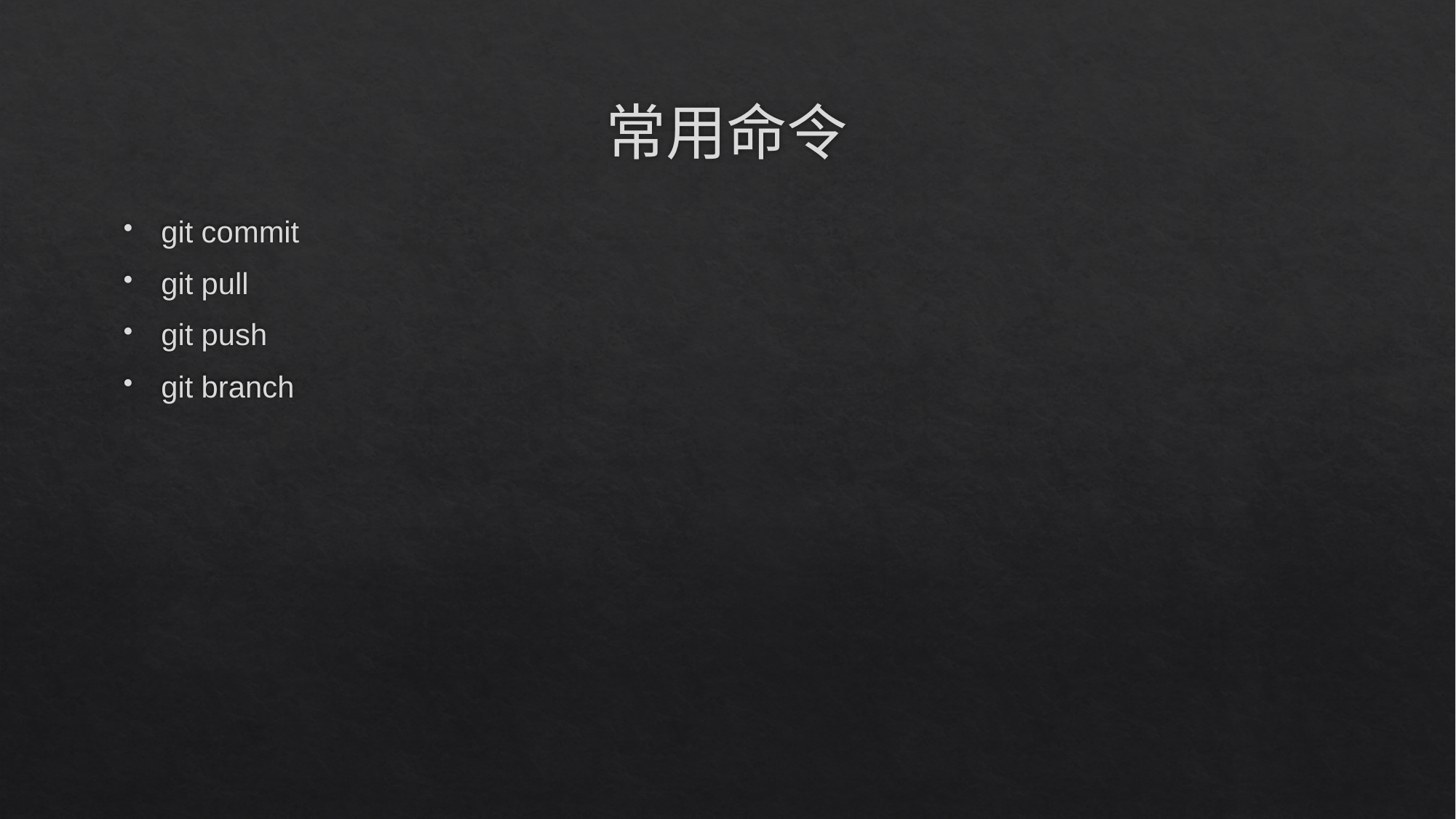

# 常用命令
git commit
git pull
git push
git branch